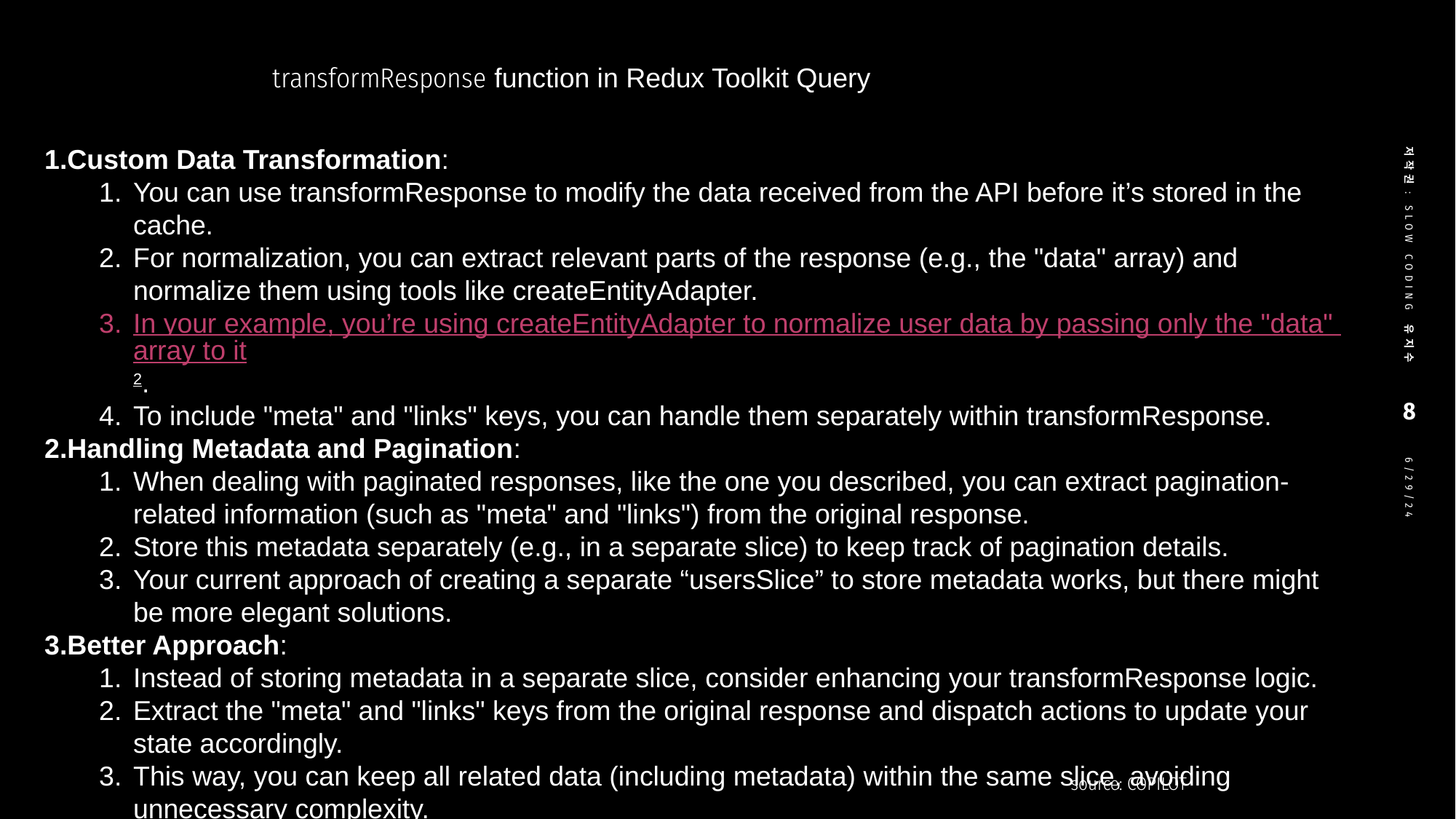

transformResponse function in Redux Toolkit Query
Custom Data Transformation:
You can use transformResponse to modify the data received from the API before it’s stored in the cache.
For normalization, you can extract relevant parts of the response (e.g., the "data" array) and normalize them using tools like createEntityAdapter.
In your example, you’re using createEntityAdapter to normalize user data by passing only the "data" array to it2.
To include "meta" and "links" keys, you can handle them separately within transformResponse.
Handling Metadata and Pagination:
When dealing with paginated responses, like the one you described, you can extract pagination-related information (such as "meta" and "links") from the original response.
Store this metadata separately (e.g., in a separate slice) to keep track of pagination details.
Your current approach of creating a separate “usersSlice” to store metadata works, but there might be more elegant solutions.
Better Approach:
Instead of storing metadata in a separate slice, consider enhancing your transformResponse logic.
Extract the "meta" and "links" keys from the original response and dispatch actions to update your state accordingly.
This way, you can keep all related data (including metadata) within the same slice, avoiding unnecessary complexity.
저작권: Slow Coding 유지수
8
6/29/24
source: COPILOT